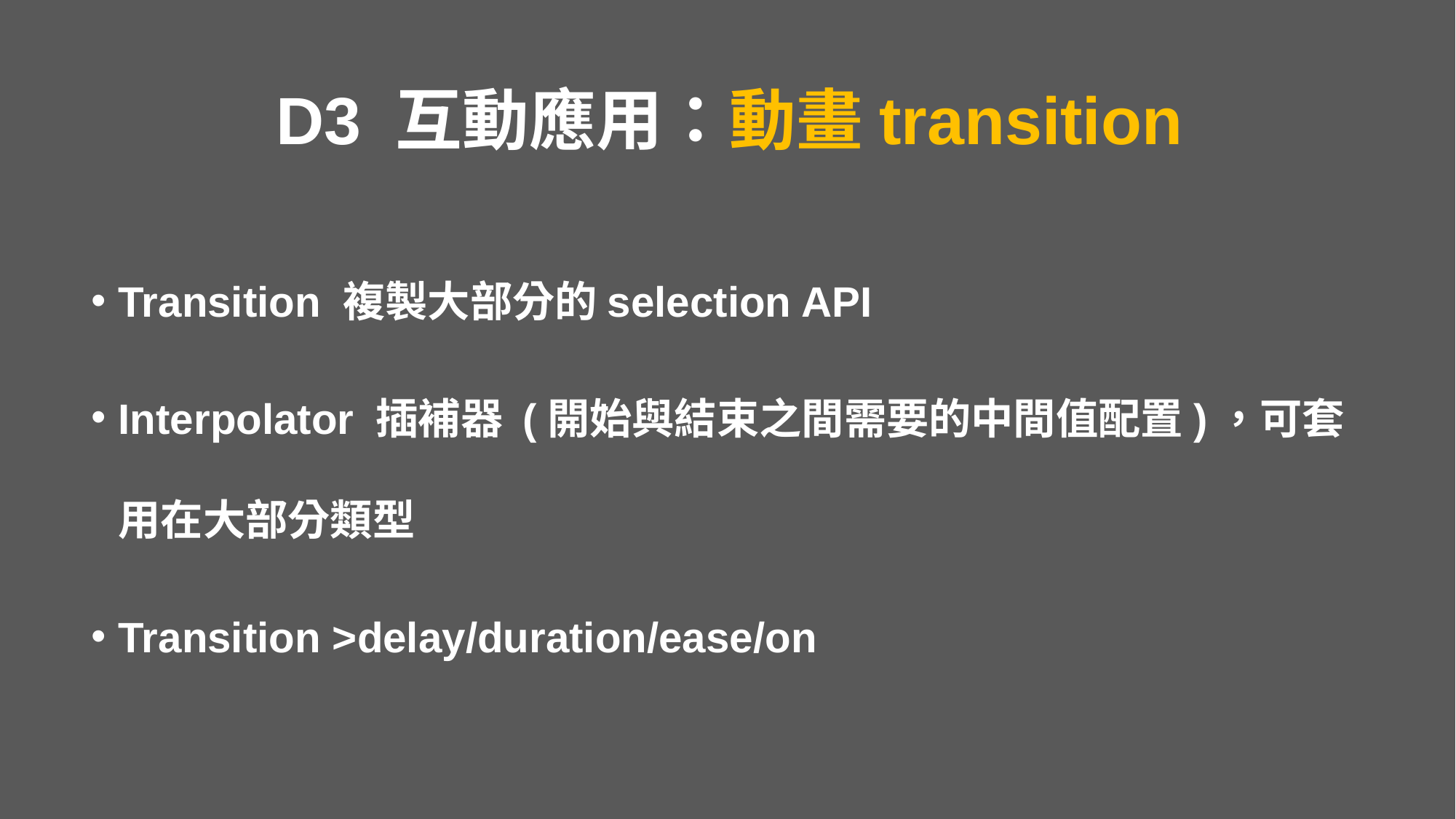

# D3 互動應用：動畫transition
Transition 複製大部分的selection API
Interpolator 插補器 (開始與結束之間需要的中間值配置)，可套用在大部分類型
Transition >delay/duration/ease/on